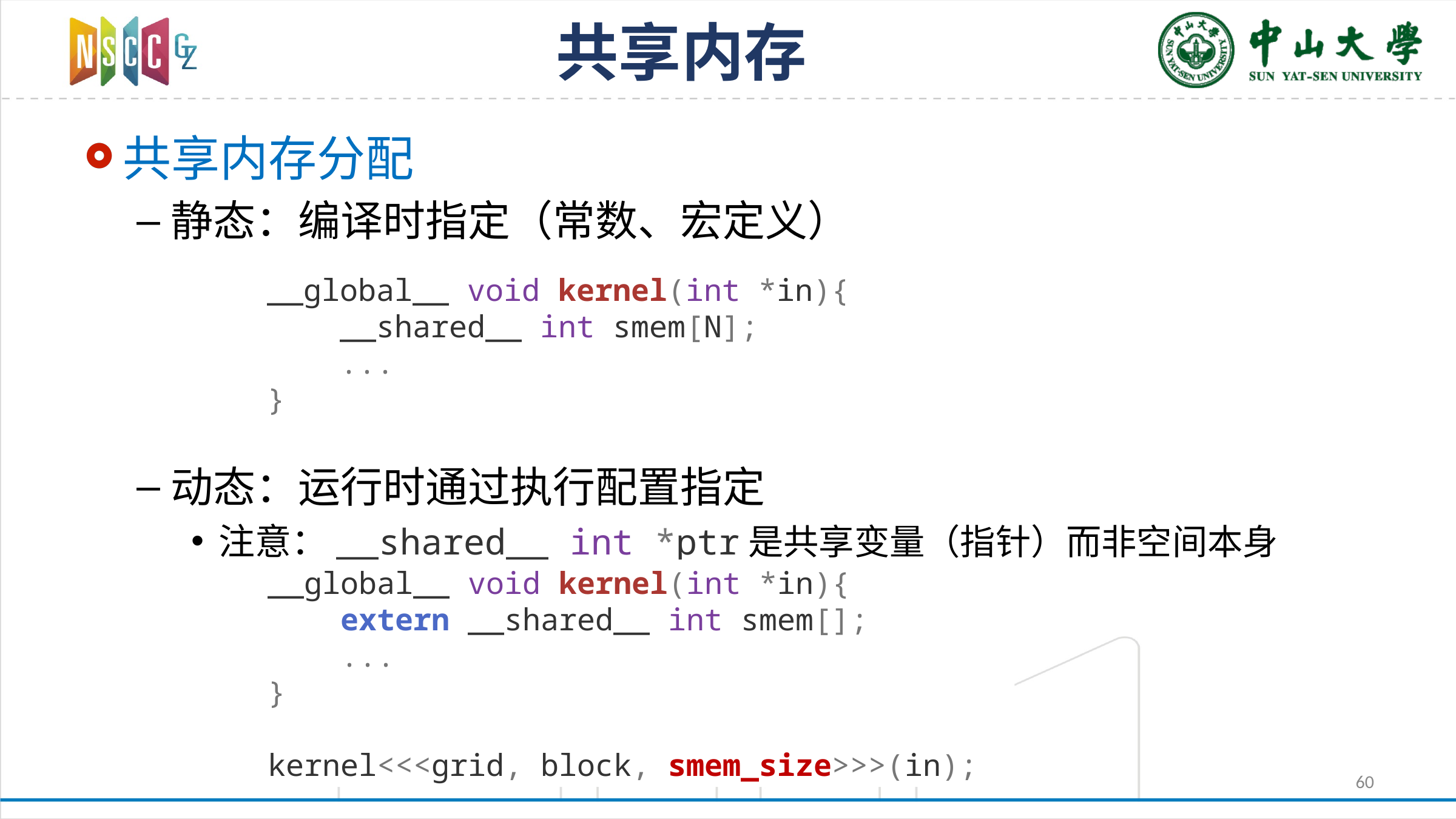

# 共享内存
共享内存分配
静态：编译时指定（常数、宏定义）

动态：运行时通过执行配置指定
注意：__shared__ int *ptr是共享变量（指针）而非空间本身

__global__ void kernel(int *in){
    __shared__ int smem[N];
    ...
}
__global__ void kernel(int *in){
    extern __shared__ int smem[];
    ...
}
kernel<<<grid, block, smem_size>>>(in);
60